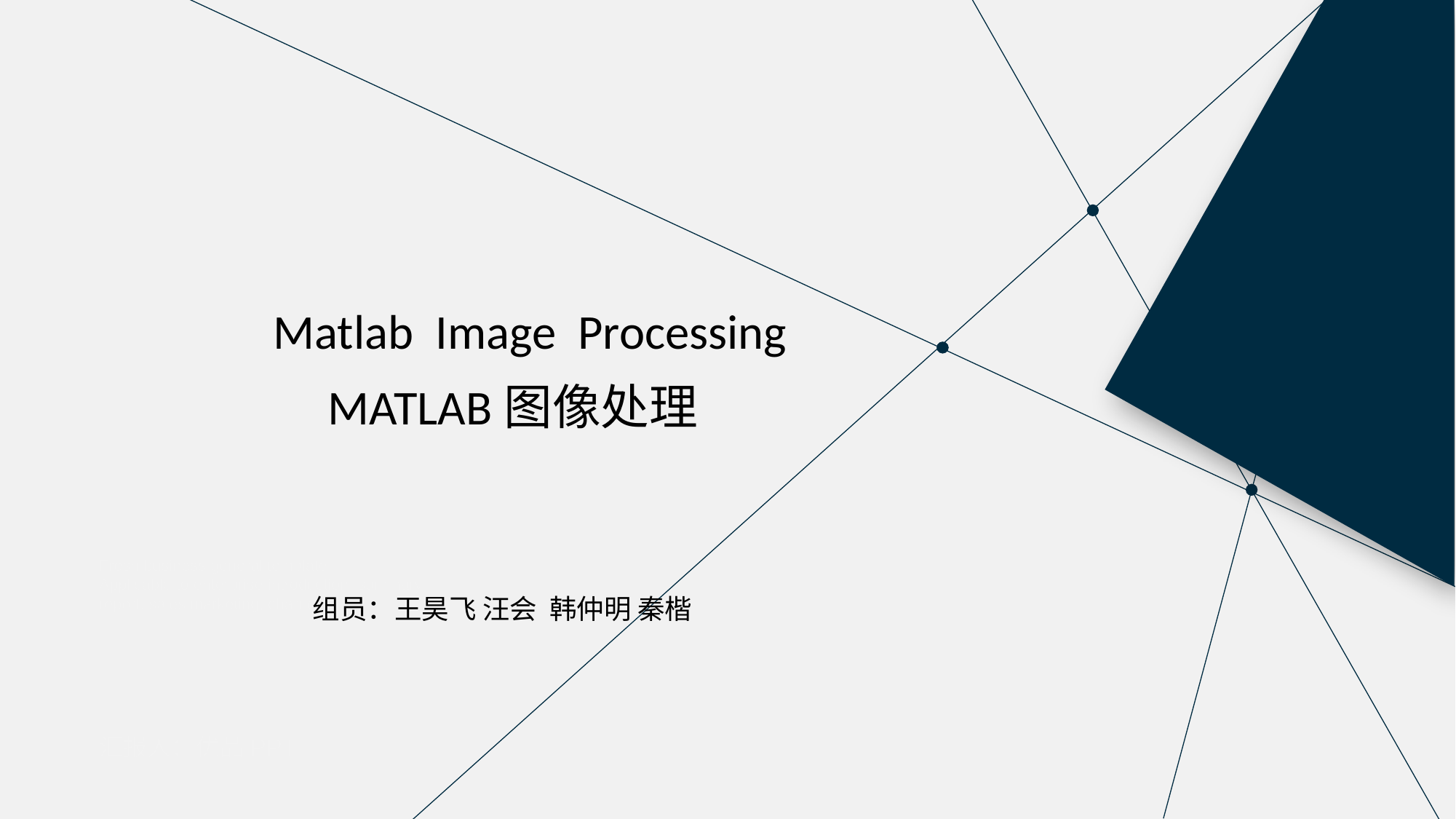

Matlab  Image  Processing
                         MATLAB图像处理

Fresh business general template
Applicable to enterprise introduction, summary report, sales marketing, chart data
组员：王昊飞 汪会  韩仲明 秦楷
汇报人：优品PPT